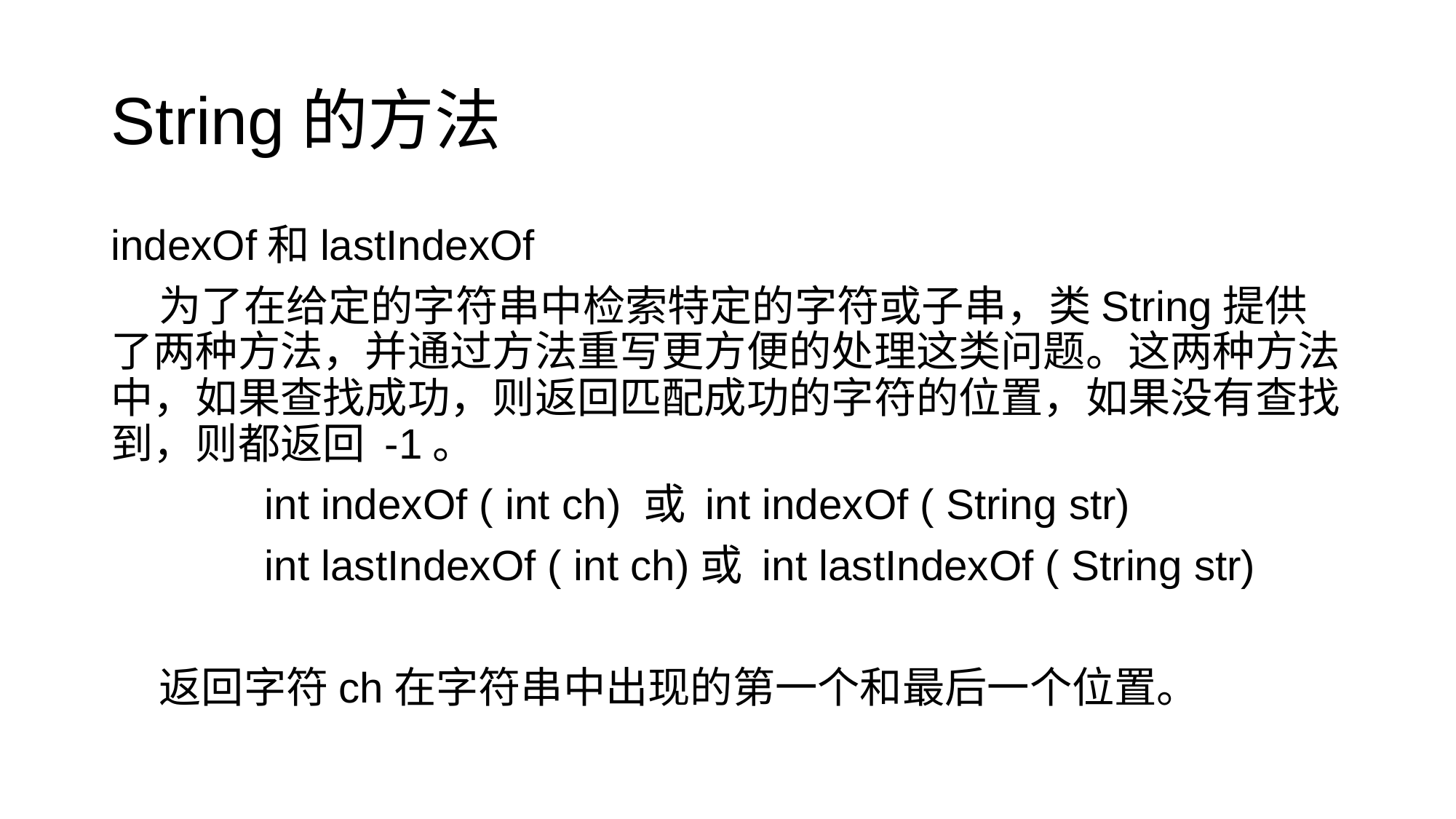

# String的方法
indexOf和lastIndexOf
    为了在给定的字符串中检索特定的字符或子串，类String提供了两种方法，并通过方法重写更方便的处理这类问题。这两种方法中，如果查找成功，则返回匹配成功的字符的位置，如果没有查找到，则都返回 -1。
             int indexOf ( int ch) 或 int indexOf ( String str)
             int lastIndexOf ( int ch)或 int lastIndexOf ( String str)

    返回字符ch在字符串中出现的第一个和最后一个位置。